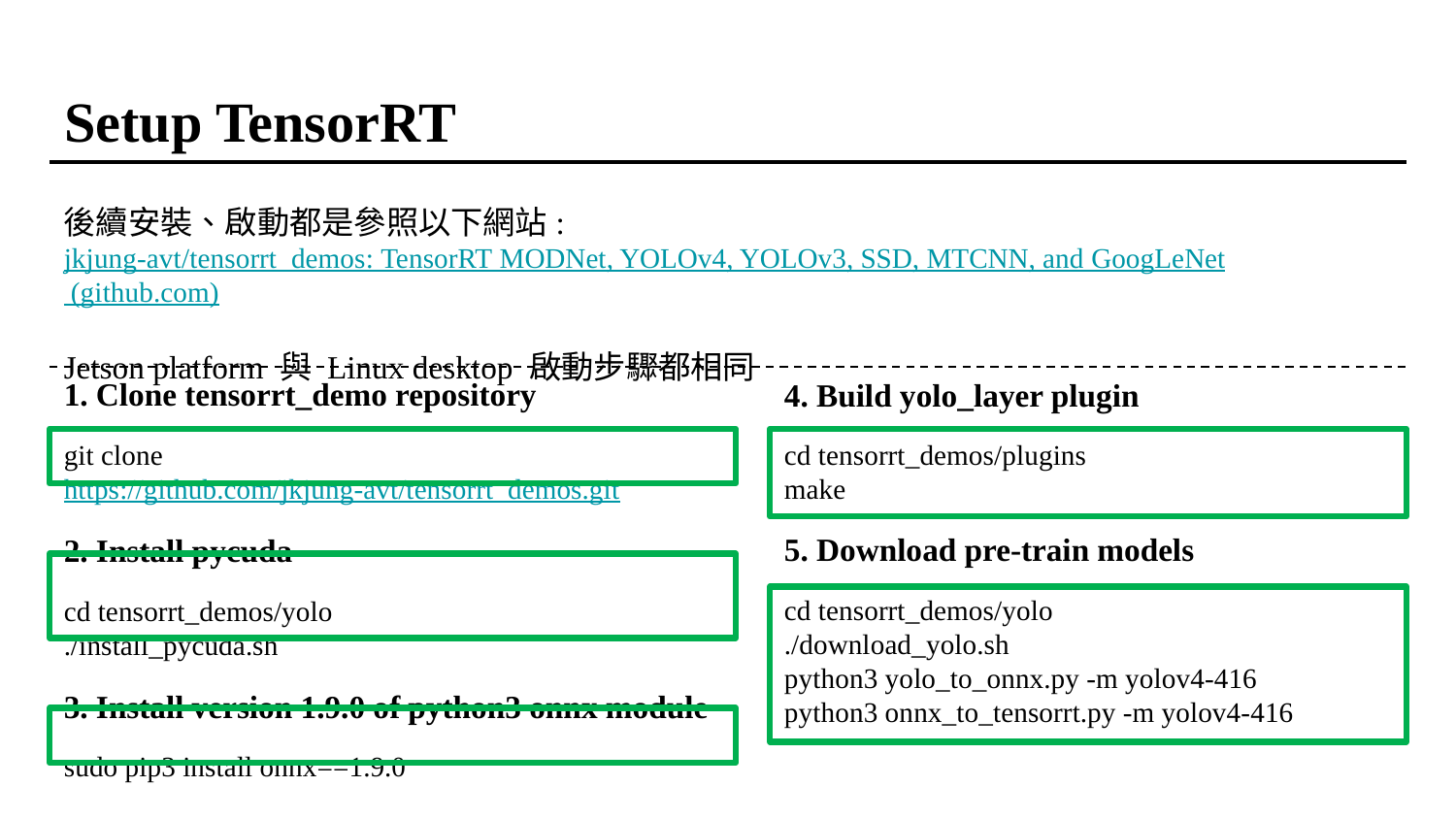

# Setup TensorRT
後續安裝、啟動都是參照以下網站:
jkjung-avt/tensorrt_demos: TensorRT MODNet, YOLOv4, YOLOv3, SSD, MTCNN, and GoogLeNet (github.com)

Jetson platform 與 Linux desktop 啟動步驟都相同
1. Clone tensorrt_demo repository

git clone https://github.com/jkjung-avt/tensorrt_demos.git

2. Install pycuda

cd tensorrt_demos/yolo
./install_pycuda.sh

3. Install version 1.9.0 of python3 onnx module

sudo pip3 install onnx==1.9.0
4. Build yolo_layer plugin

cd tensorrt_demos/plugins
make

5. Download pre-train models

cd tensorrt_demos/yolo
./download_yolo.sh
python3 yolo_to_onnx.py -m yolov4-416
python3 onnx_to_tensorrt.py -m yolov4-416